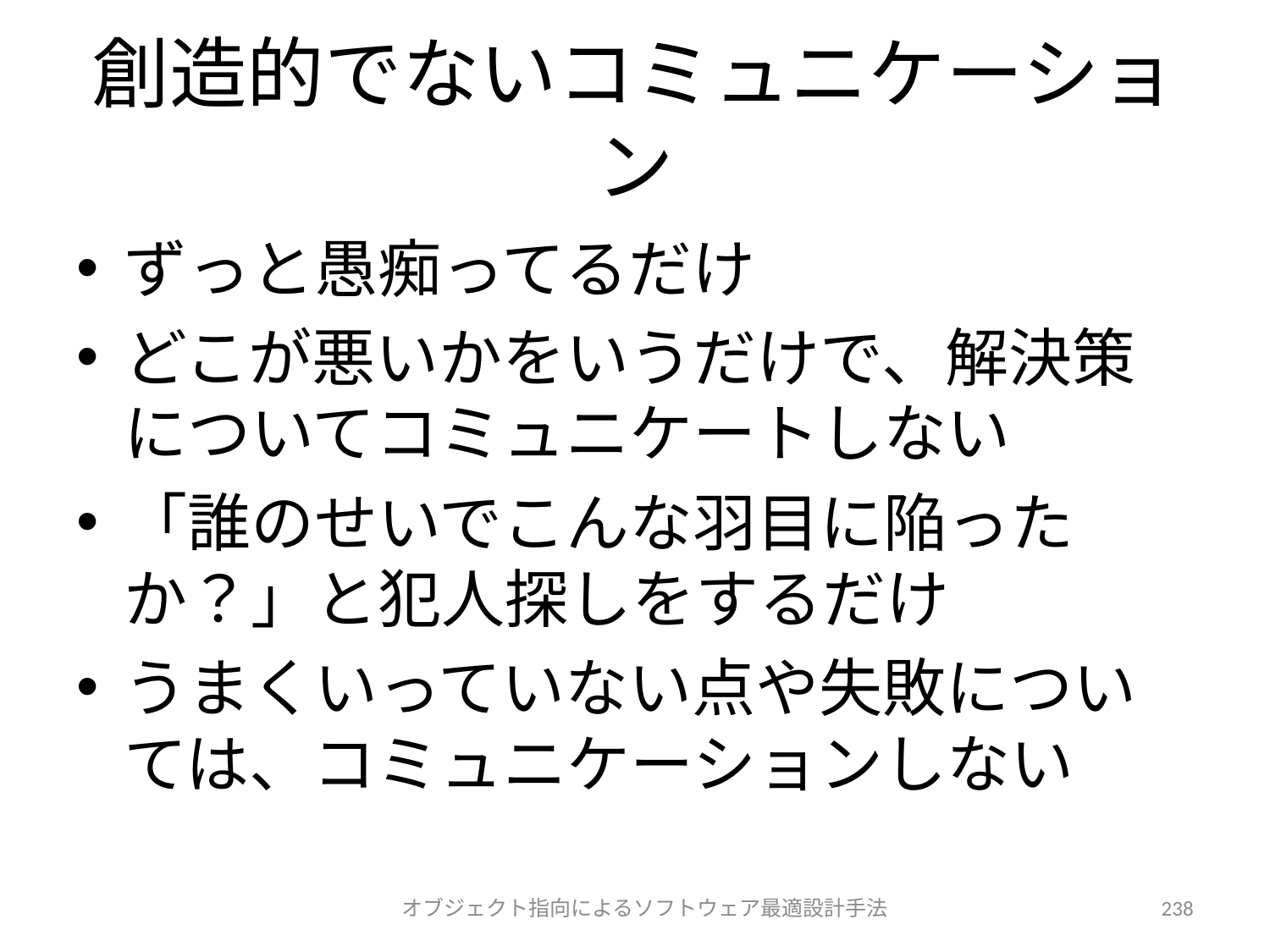

# 創造的でないコミュニケーション
ずっと愚痴ってるだけ
どこが悪いかをいうだけで、解決策についてコミュニケートしない
「誰のせいでこんな羽目に陥ったか？」と犯人探しをするだけ
うまくいっていない点や失敗については、コミュニケーションしない

オブジェクト指向によるソフトウェア最適設計手法
238